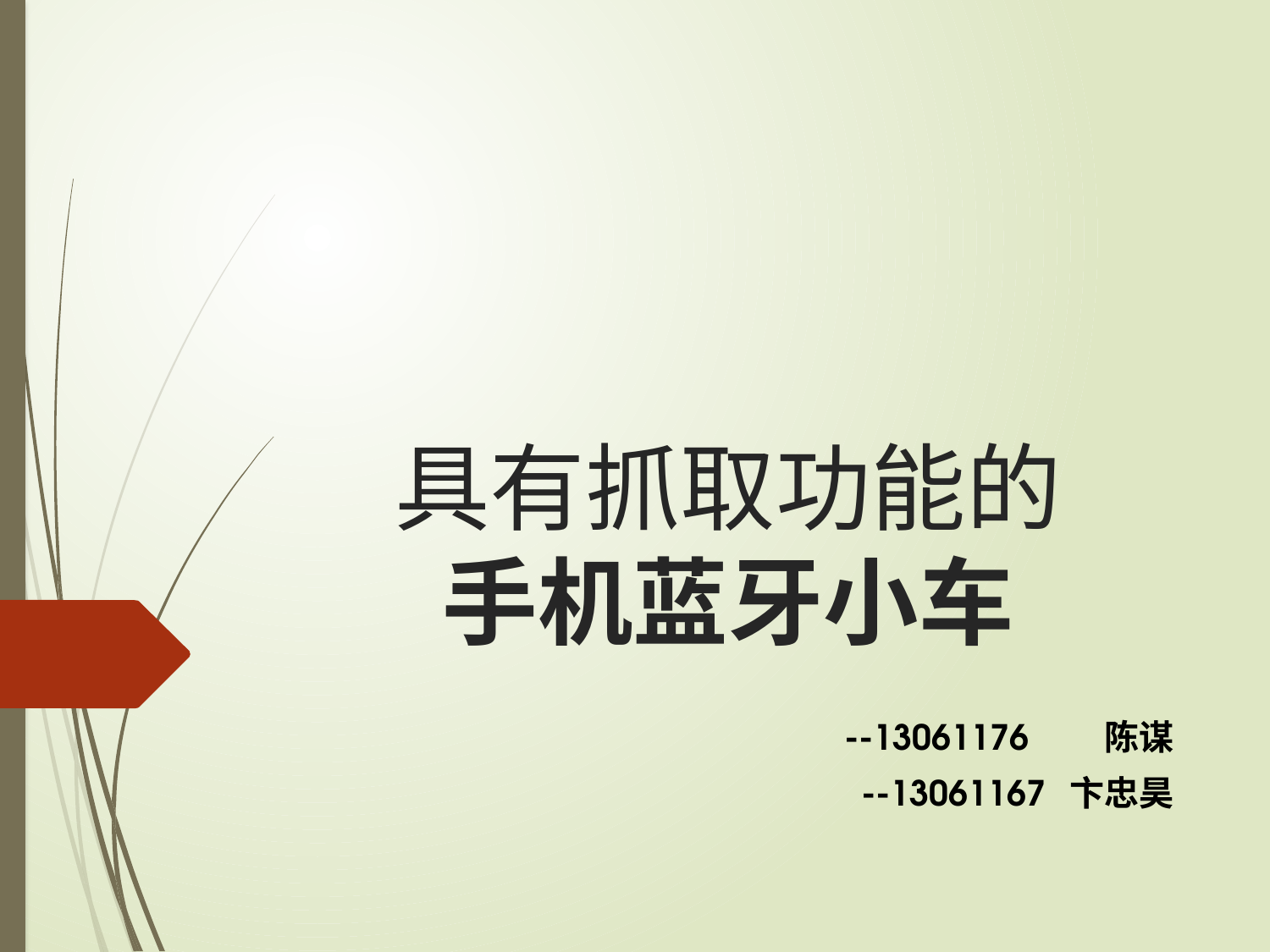

# 具有抓取功能的 手机蓝牙小车

--13061176       陈谋
--13061167	卞忠昊